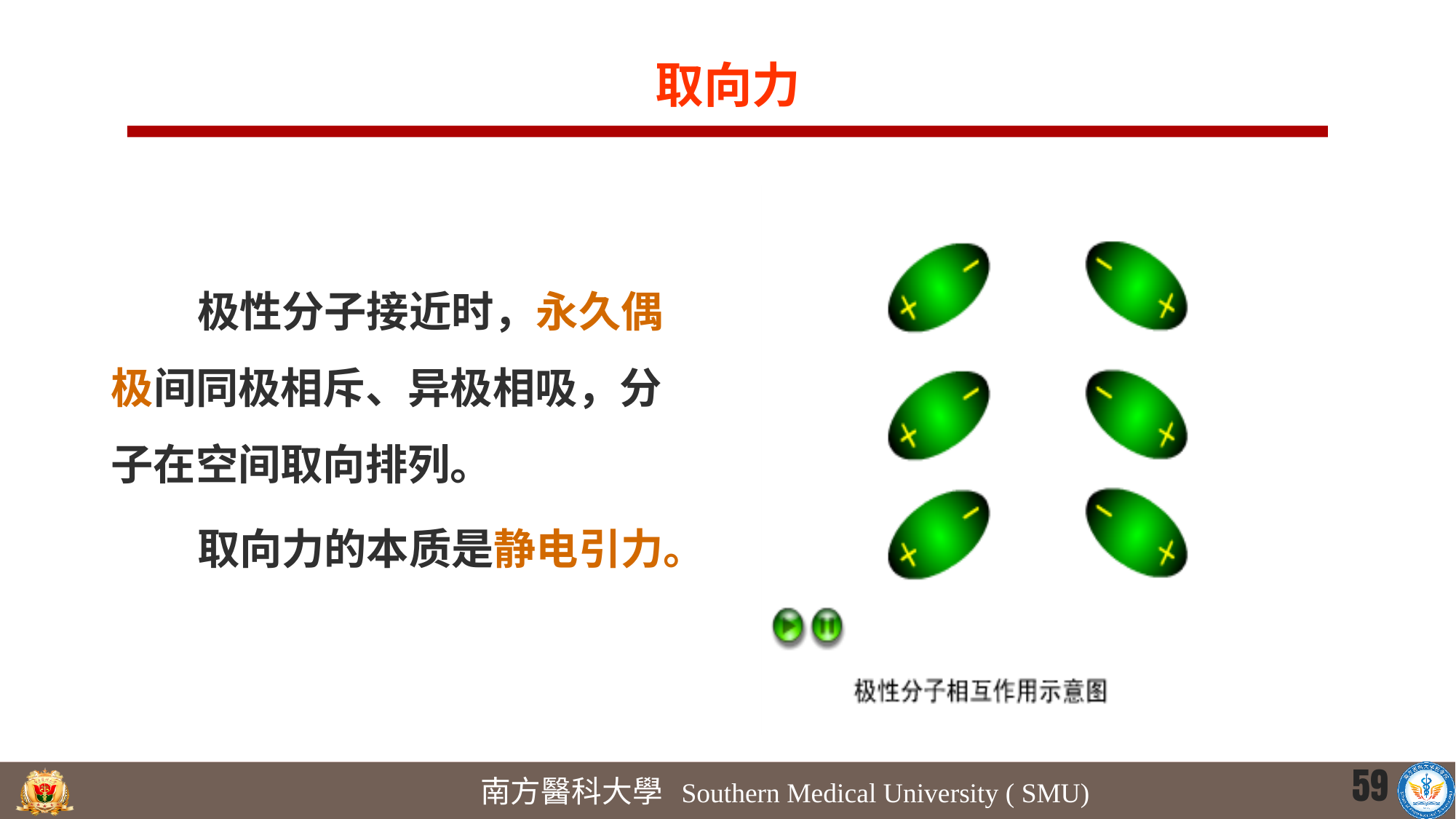

取向力
极性分子接近时，永久偶极间同极相斥、异极相吸，分子在空间取向排列。
取向力的本质是静电引力。

59